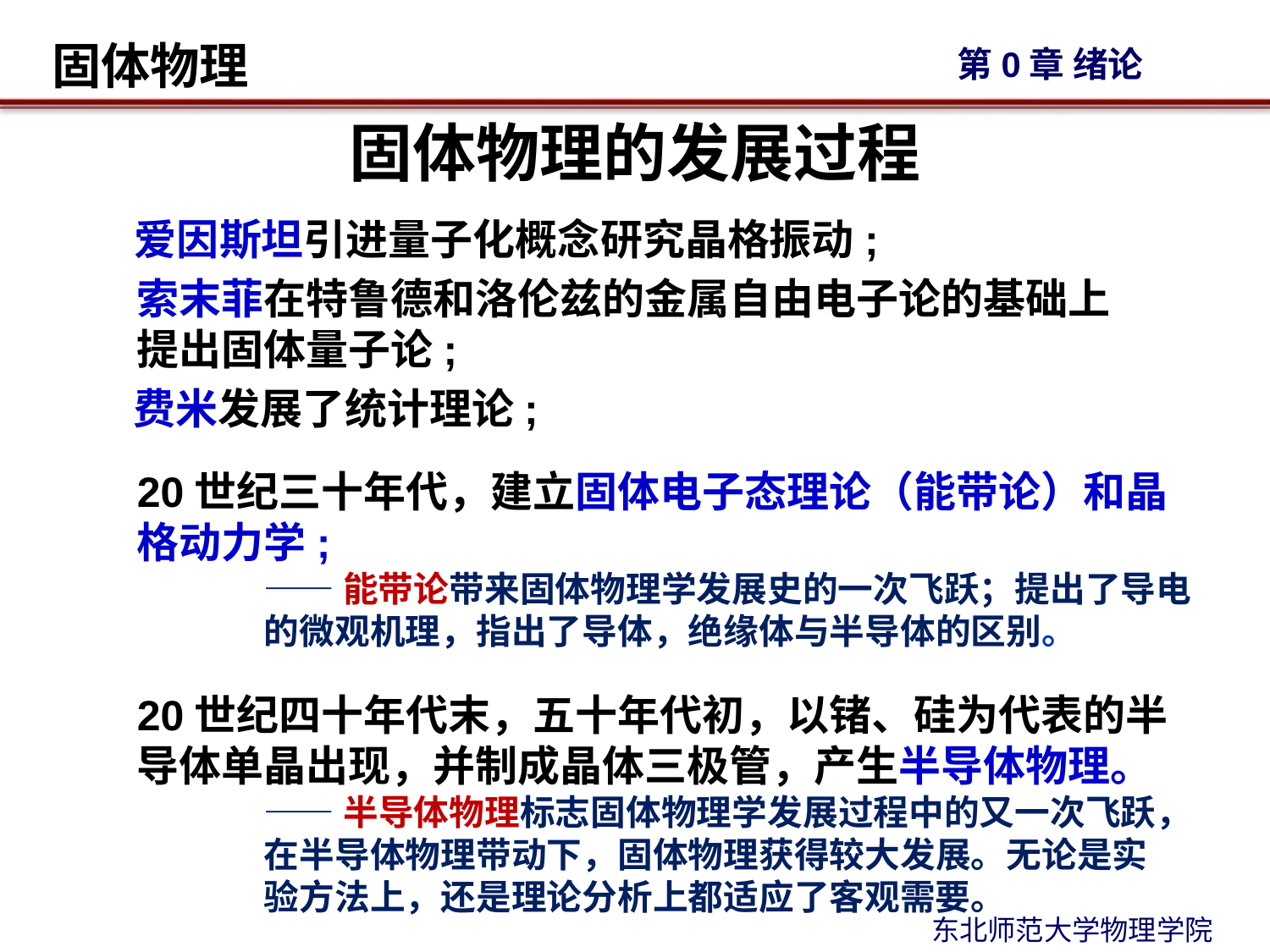

固体物理的发展过程
爱因斯坦引进量子化概念研究晶格振动;
索末菲在特鲁德和洛伦兹的金属自由电子论的基础上提出固体量子论;
费米发展了统计理论;
20世纪三十年代，建立固体电子态理论（能带论）和晶格动力学;
——能带论带来固体物理学发展史的一次飞跃；提出了导电的微观机理，指出了导体，绝缘体与半导体的区别。
20世纪四十年代末，五十年代初，以锗、硅为代表的半导体单晶出现，并制成晶体三极管，产生半导体物理。
——半导体物理标志固体物理学发展过程中的又一次飞跃，在半导体物理带动下，固体物理获得较大发展。无论是实验方法上，还是理论分析上都适应了客观需要。